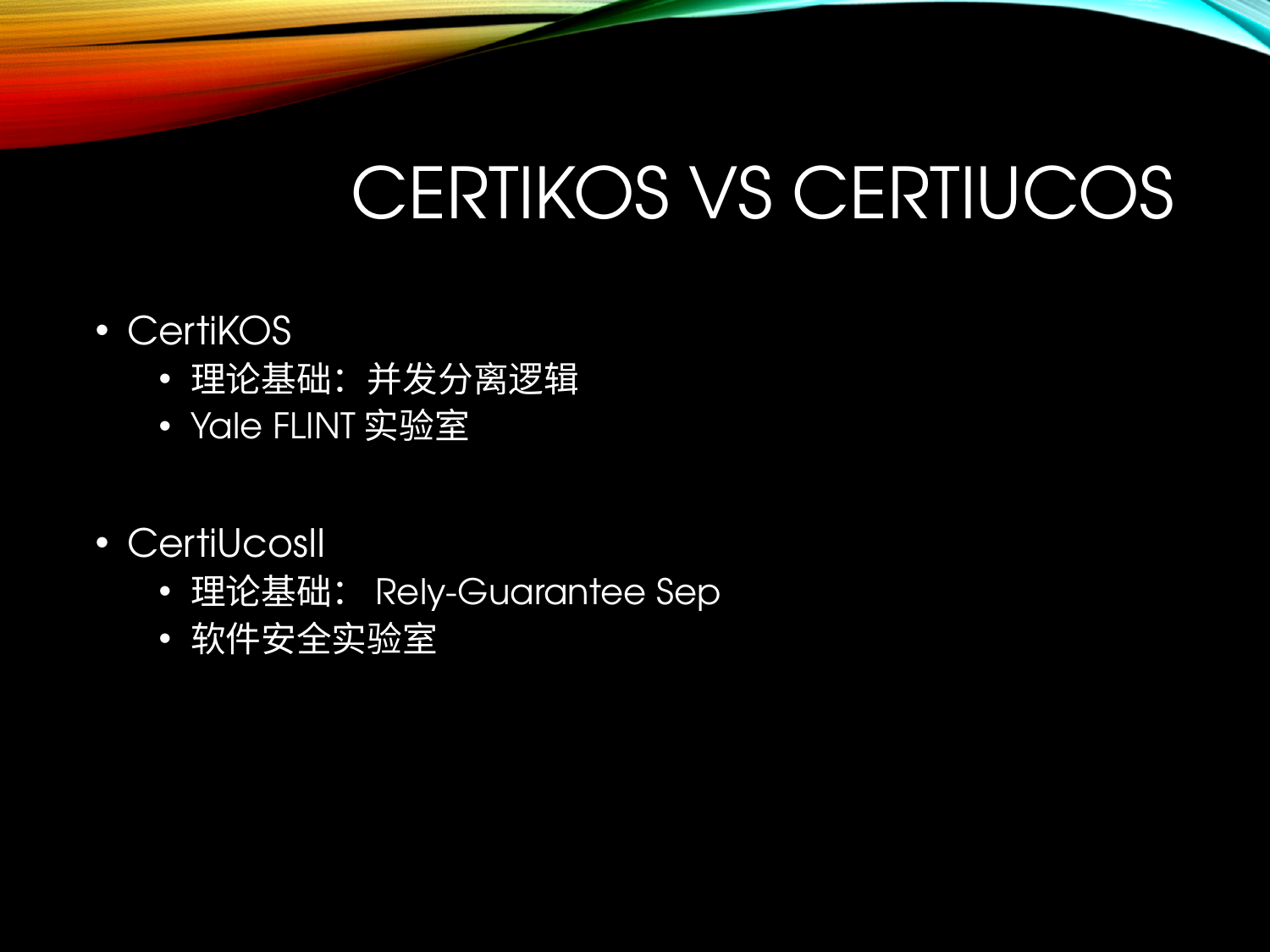

# CertiKos vs certiucos
CertiKOS
理论基础：并发分离逻辑
Yale FLINT实验室

CertiUcosII
理论基础：Rely-Guarantee Sep
软件安全实验室